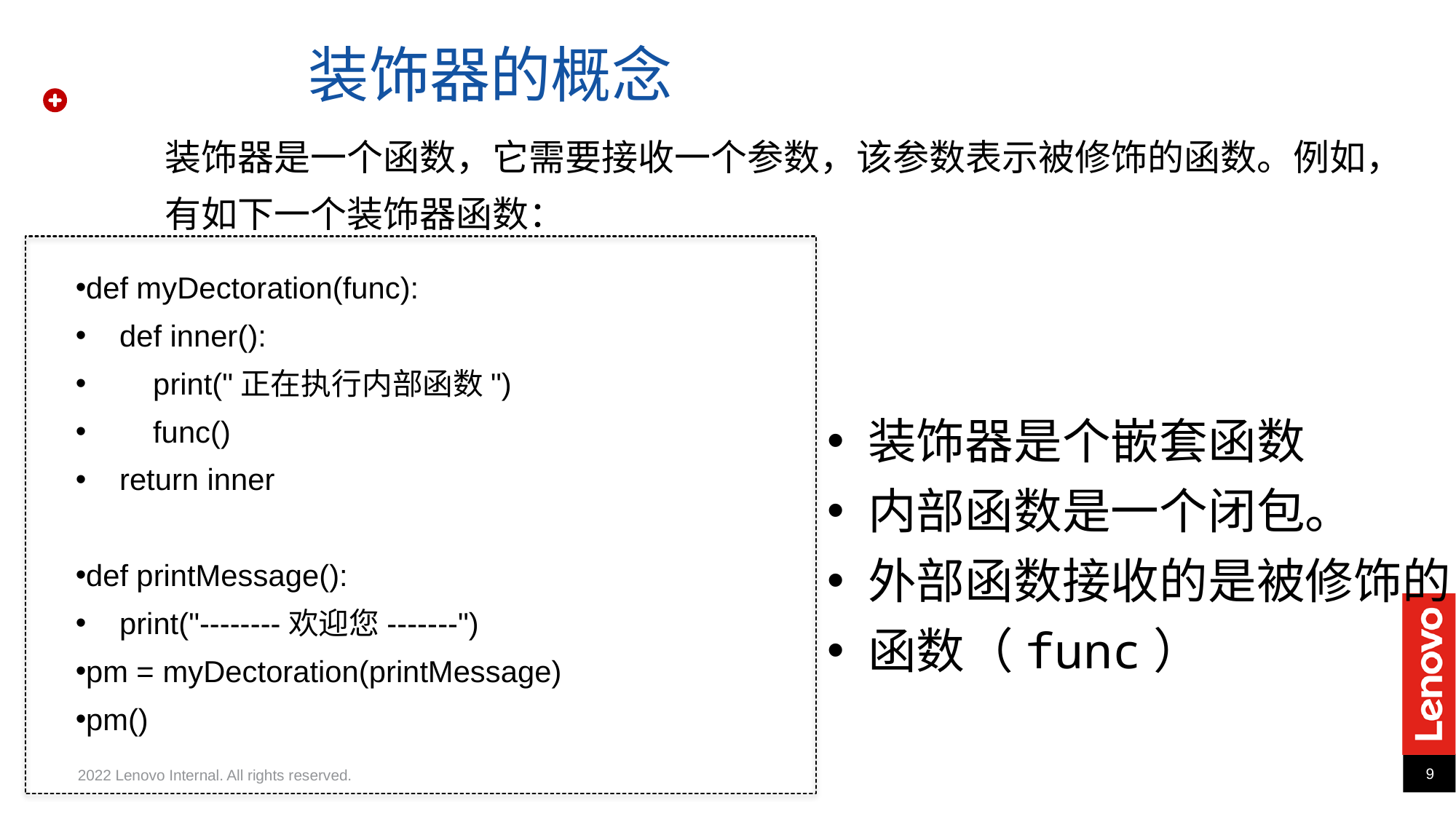

装饰器的概念
装饰器是一个函数，它需要接收一个参数，该参数表示被修饰的函数。例如，有如下一个装饰器函数：

def myDectoration(func):
    def inner():
        print("正在执行内部函数")
        func()
    return inner

def printMessage():
    print("--------欢迎您-------")
pm = myDectoration(printMessage)
pm()
装饰器是个嵌套函数
内部函数是一个闭包。
外部函数接收的是被修饰的
函数（func）